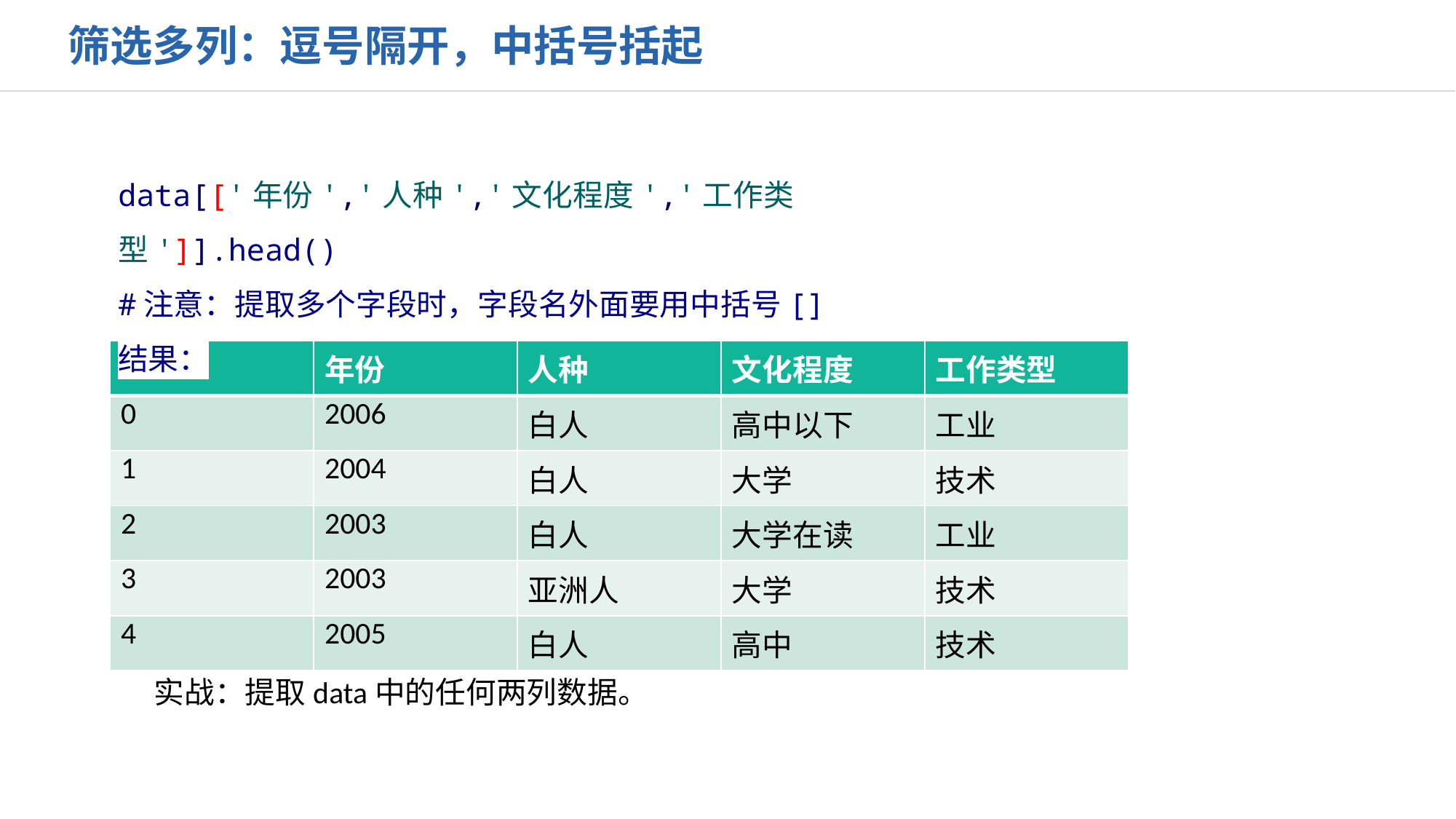

筛选多列：逗号隔开，中括号括起
data[['年份','人种','文化程度','工作类型']].head()
#注意：提取多个字段时，字段名外面要用中括号[]
结果：
|  | 年份 | 人种 | 文化程度 | 工作类型 |
| --- | --- | --- | --- | --- |
| 0 | 2006 | 白人 | 高中以下 | 工业 |
| 1 | 2004 | 白人 | 大学 | 技术 |
| 2 | 2003 | 白人 | 大学在读 | 工业 |
| 3 | 2003 | 亚洲人 | 大学 | 技术 |
| 4 | 2005 | 白人 | 高中 | 技术 |
实战：提取data中的任何两列数据。